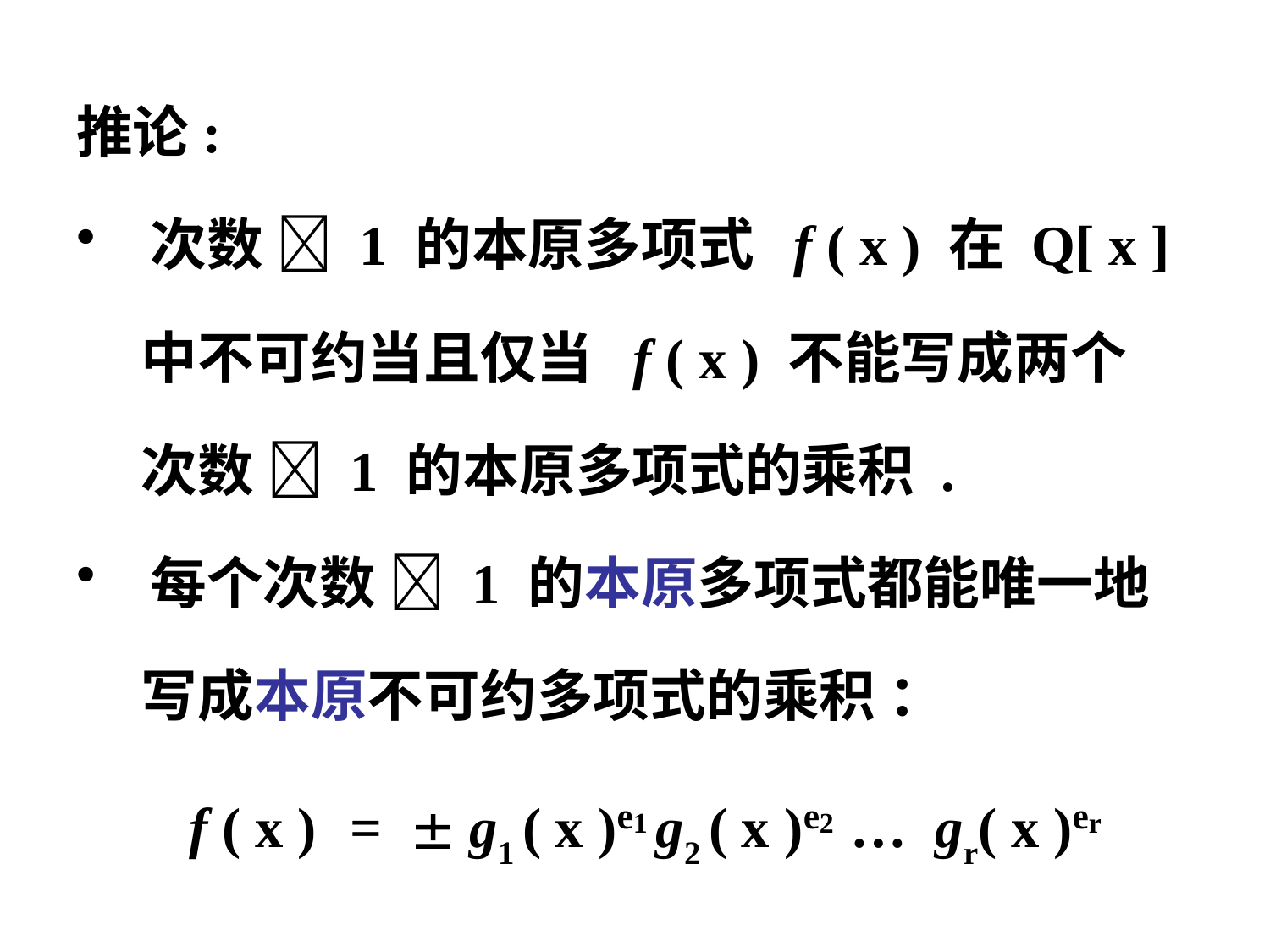

推论:
 次数 ≥ 1 的本原多项式  f ( x ) 在 Q[ x ]
    中不可约当且仅当  f ( x ) 不能写成两个
    次数 ≥ 1 的本原多项式的乘积 .
 每个次数 ≥ 1 的本原多项式都能唯一地
    写成本原不可约多项式的乘积 ：
        f ( x )    =  ± g1 ( x )e1 g2 ( x )e2  …  gr( x )er